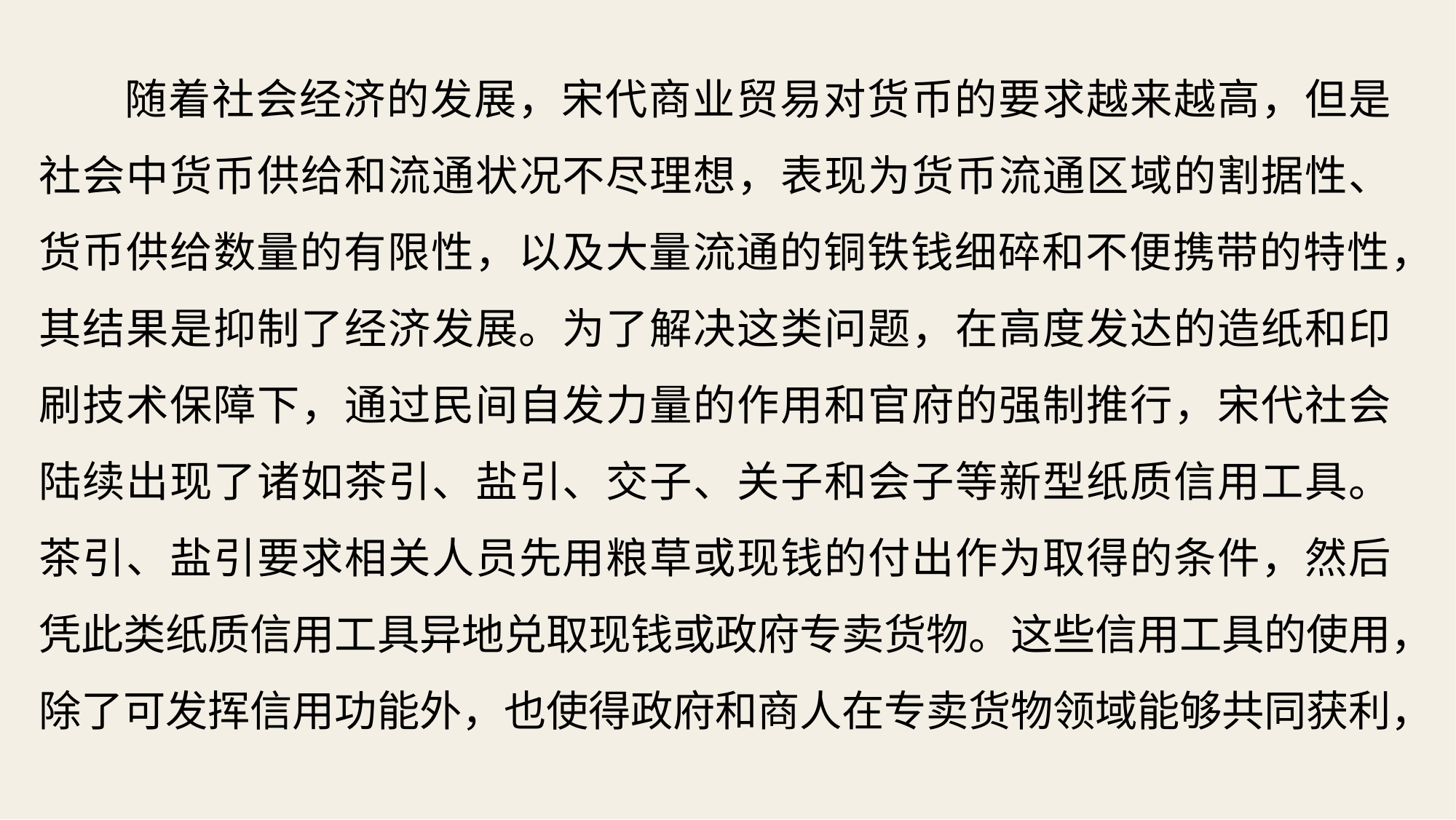

随着社会经济的发展，宋代商业贸易对货币的要求越来越高，但是社会中货币供给和流通状况不尽理想，表现为货币流通区域的割据性、货币供给数量的有限性，以及大量流通的铜铁钱细碎和不便携带的特性，其结果是抑制了经济发展。为了解决这类问题，在高度发达的造纸和印刷技术保障下，通过民间自发力量的作用和官府的强制推行，宋代社会陆续出现了诸如茶引、盐引、交子、关子和会子等新型纸质信用工具。茶引、盐引要求相关人员先用粮草或现钱的付出作为取得的条件，然后凭此类纸质信用工具异地兑取现钱或政府专卖货物。这些信用工具的使用，除了可发挥信用功能外，也使得政府和商人在专卖货物领域能够共同获利，